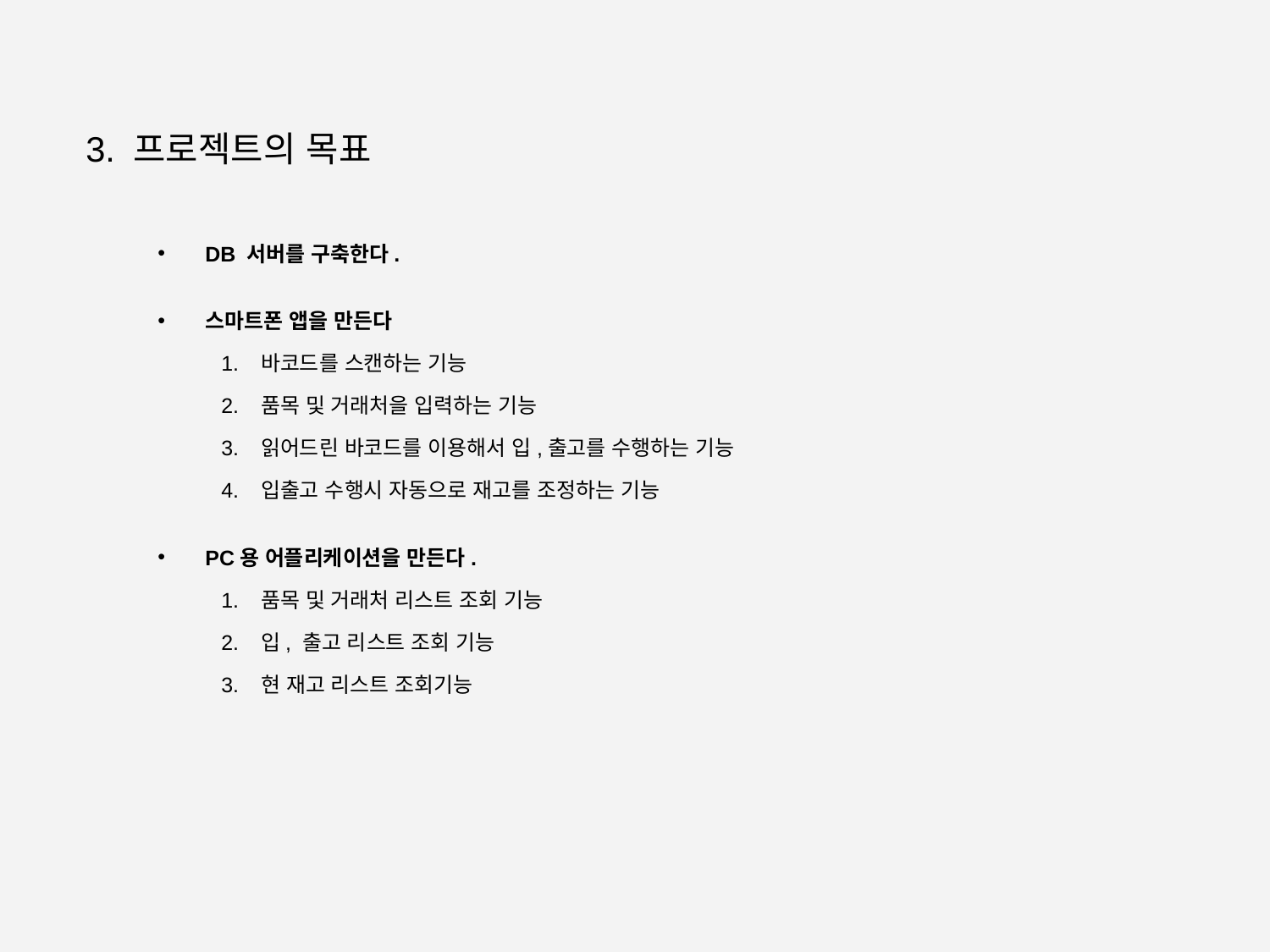

3. 프로젝트의 목표
DB 서버를 구축한다.
스마트폰 앱을 만든다
바코드를 스캔하는 기능
품목 및 거래처을 입력하는 기능
읽어드린 바코드를 이용해서 입,출고를 수행하는 기능
입출고 수행시 자동으로 재고를 조정하는 기능
PC용 어플리케이션을 만든다.
품목 및 거래처 리스트 조회 기능
입, 출고 리스트 조회 기능
현 재고 리스트 조회기능